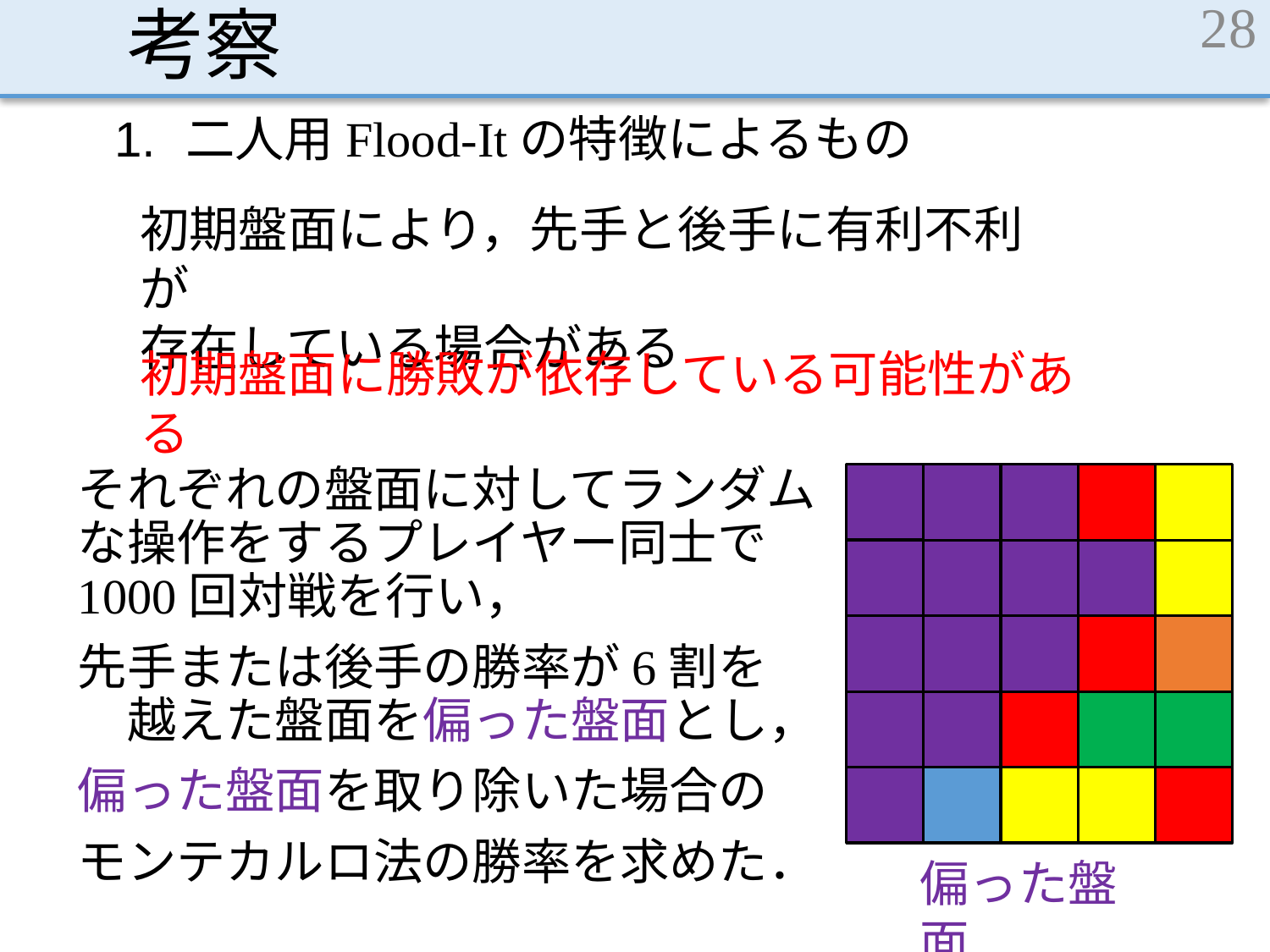

# 考察
28
二人用Flood-Itの特徴によるもの

初期盤面により，先手と後手に有利不利が
存在している場合がある
初期盤面に勝敗が依存している可能性がある
それぞれの盤面に対してランダムな操作をするプレイヤー同士で1000回対戦を行い，
先手または後手の勝率が6割を　　越えた盤面を偏った盤面とし，
偏った盤面を取り除いた場合の
モンテカルロ法の勝率を求めた．

偏った盤面